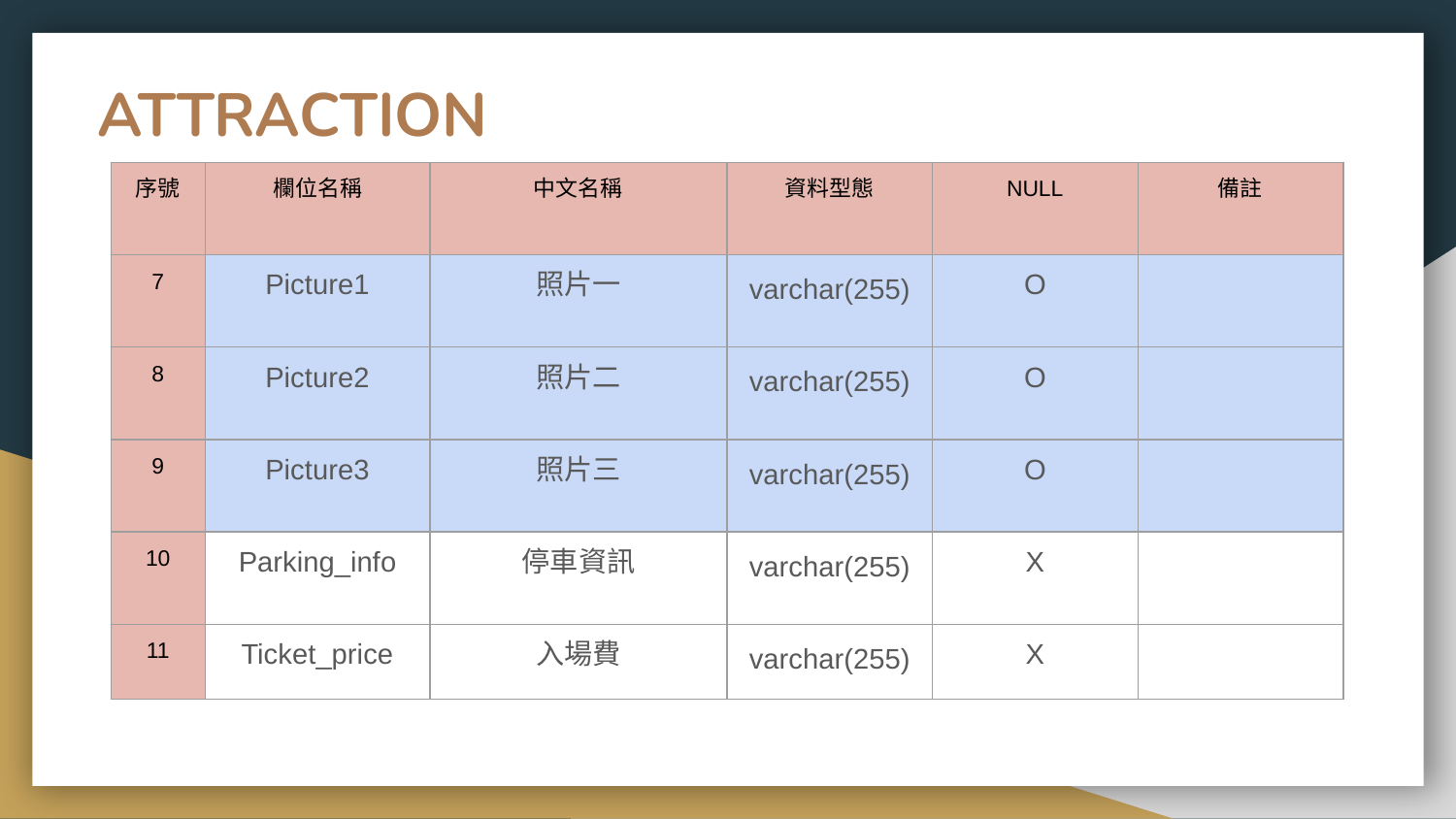

# ATTRACTION
| 序號 | 欄位名稱 | 中文名稱 | 資料型態 | NULL | 備註 |
| --- | --- | --- | --- | --- | --- |
| 7 | Picture1 | 照片一 | varchar(255) | O |  |
| 8 | Picture2 | 照片二 | varchar(255) | O |  |
| 9 | Picture3 | 照片三 | varchar(255) | O |  |
| 10 | Parking\_info | 停車資訊 | varchar(255) | X |  |
| 11 | Ticket\_price | 入場費 | varchar(255) | X |  |